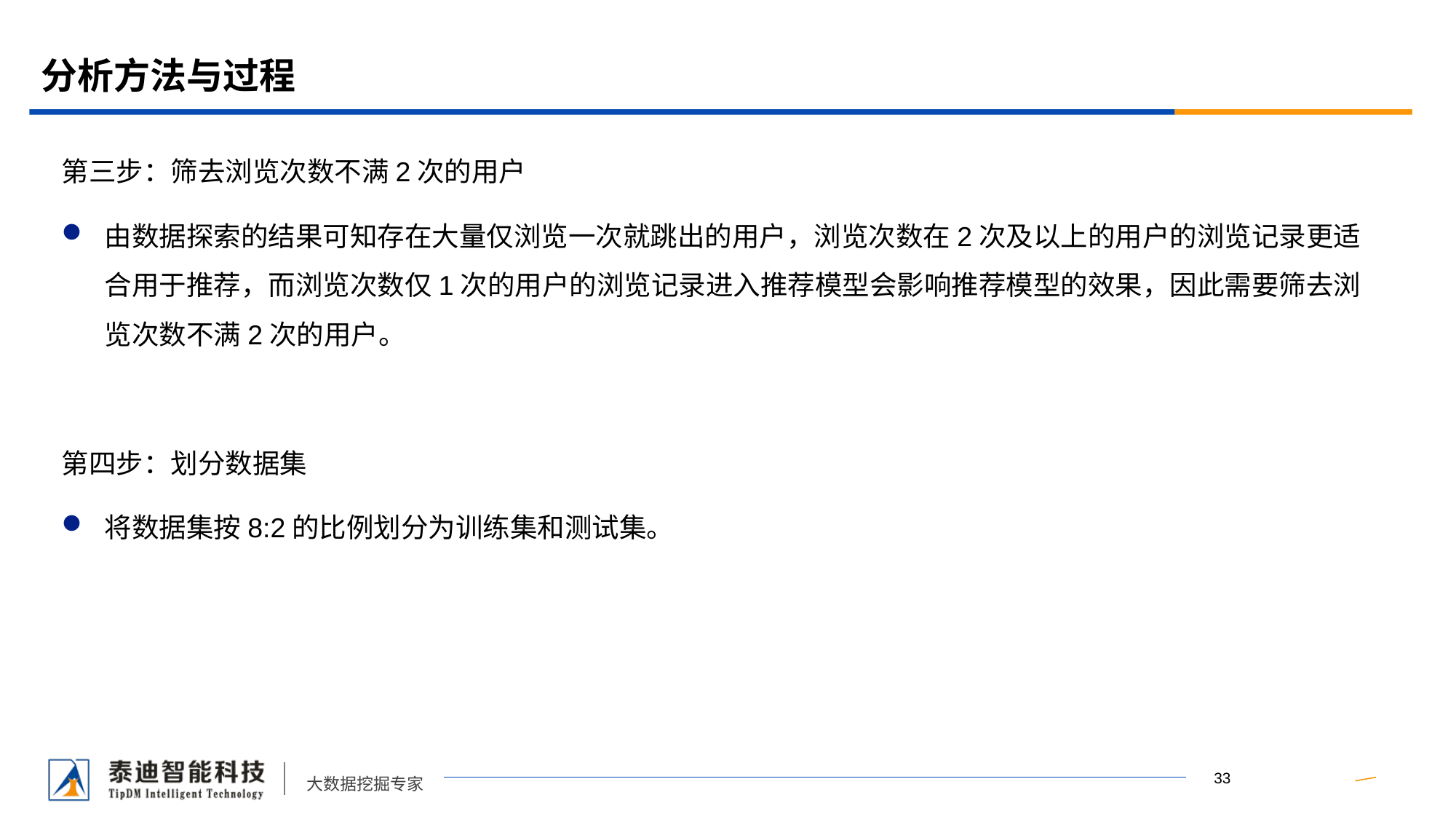

# 分析方法与过程
第三步：筛去浏览次数不满2次的用户
由数据探索的结果可知存在大量仅浏览一次就跳出的用户，浏览次数在2次及以上的用户的浏览记录更适合用于推荐，而浏览次数仅1次的用户的浏览记录进入推荐模型会影响推荐模型的效果，因此需要筛去浏览次数不满2次的用户。

第四步：划分数据集
将数据集按8:2的比例划分为训练集和测试集。